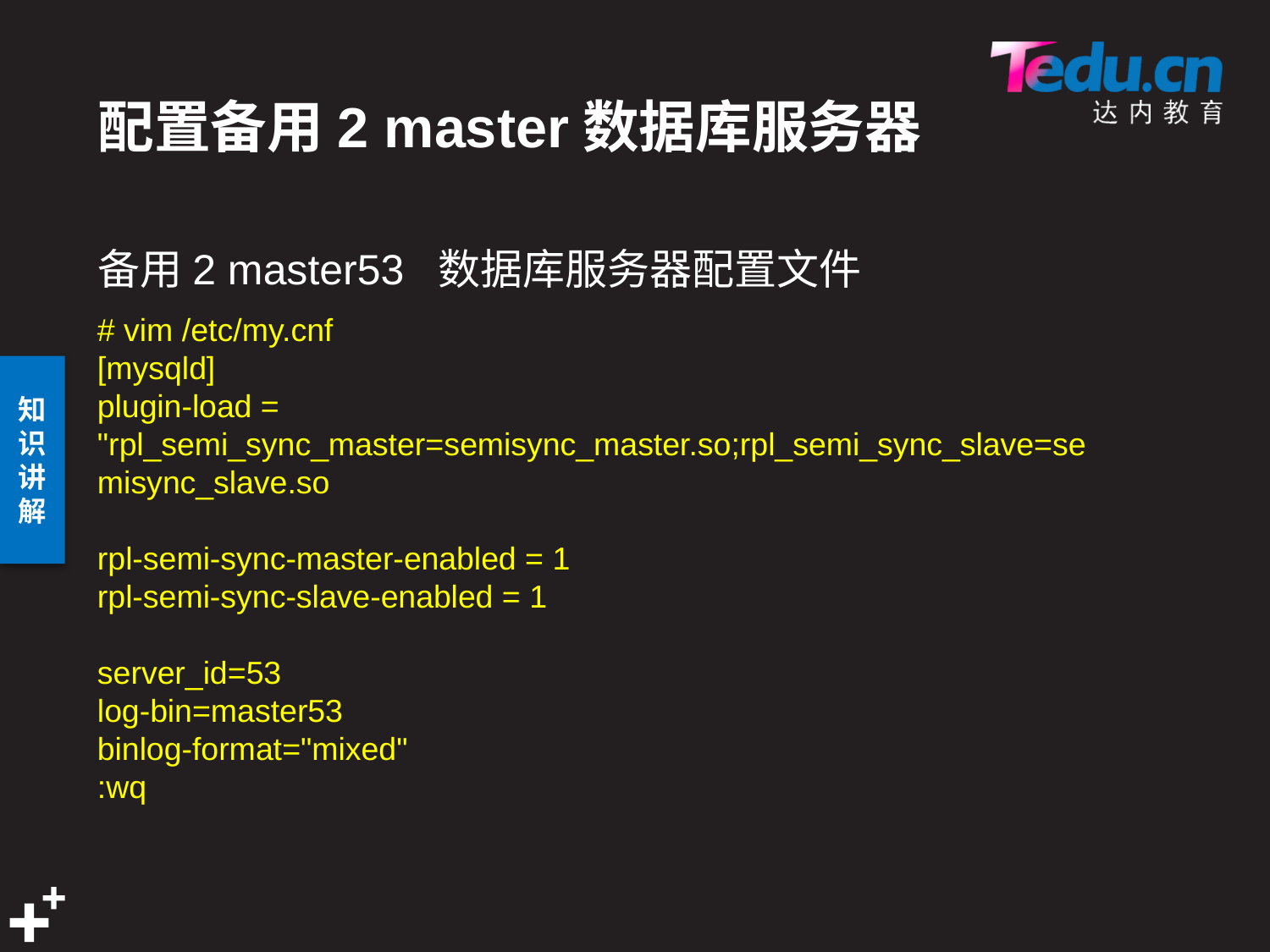

# 配置备用2 master数据库服务器
备用2 master53  数据库服务器配置文件
# vim /etc/my.cnf
[mysqld]
plugin-load = "rpl_semi_sync_master=semisync_master.so;rpl_semi_sync_slave=semisync_slave.so

rpl-semi-sync-master-enabled = 1
rpl-semi-sync-slave-enabled = 1

server_id=53
log-bin=master53
binlog-format="mixed"
:wq